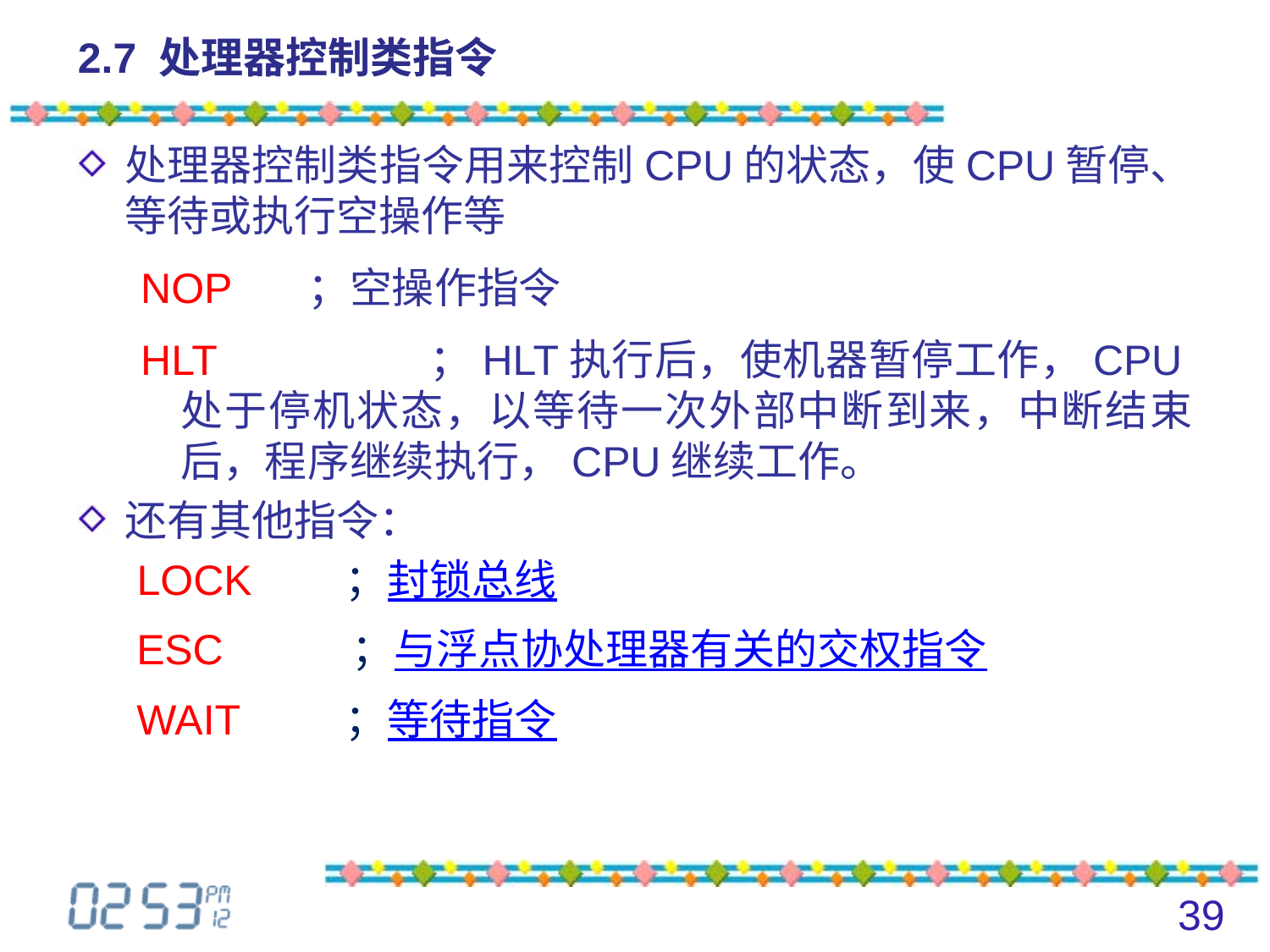

# 2.7 处理器控制类指令
处理器控制类指令用来控制CPU的状态，使CPU暂停、等待或执行空操作等
NOP	；空操作指令
HLT	         ；HLT执行后，使机器暂停工作，CPU处于停机状态，以等待一次外部中断到来，中断结束后，程序继续执行，CPU继续工作。
还有其他指令：
	 LOCK       ；封锁总线
     ESC          ；与浮点协处理器有关的交权指令
     WAIT        ；等待指令